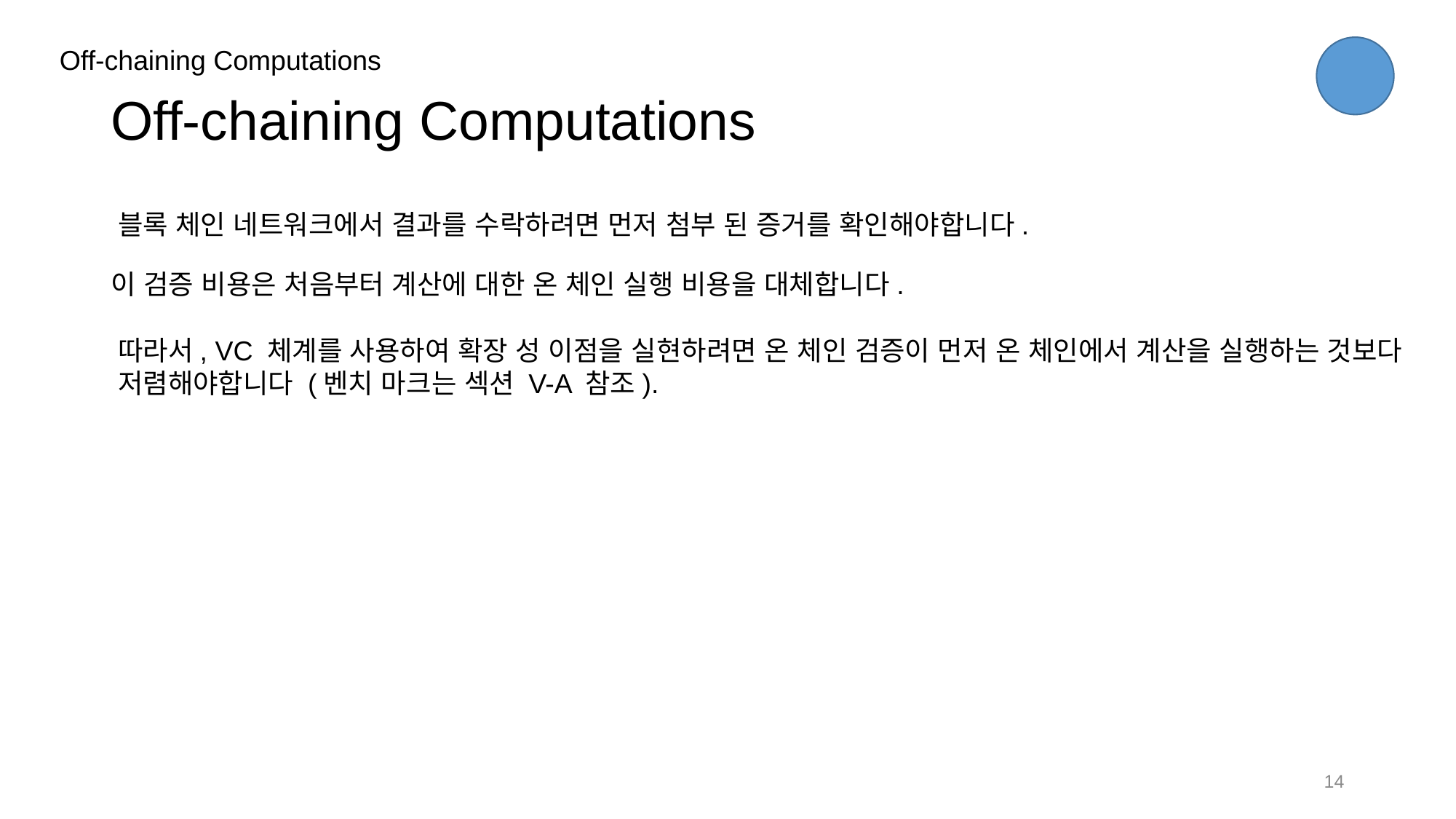

Off-chaining Computations

# Off-chaining Computations
블록 체인 네트워크에서 결과를 수락하려면 먼저 첨부 된 증거를 확인해야합니다.
이 검증 비용은 처음부터 계산에 대한 온 체인 실행 비용을 대체합니다.
따라서, VC 체계를 사용하여 확장 성 이점을 실현하려면 온 체인 검증이 먼저 온 체인에서 계산을 실행하는 것보다 저렴해야합니다 (벤치 마크는 섹션 V-A 참조).
14